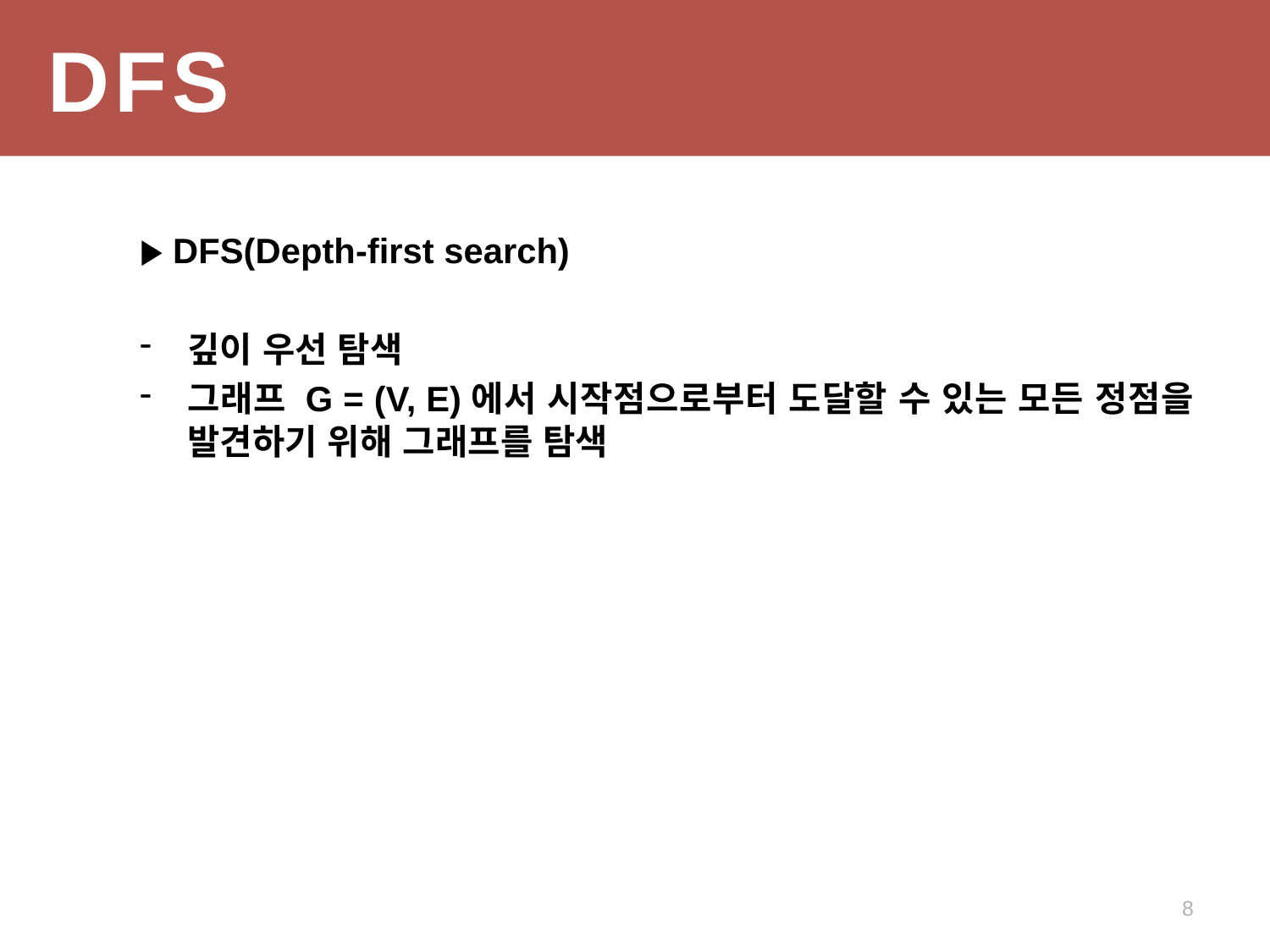

DFS
▶ DFS(Depth-first search)

깊이 우선 탐색
그래프 G = (V, E)에서 시작점으로부터 도달할 수 있는 모든 정점을 발견하기 위해 그래프를 탐색

8